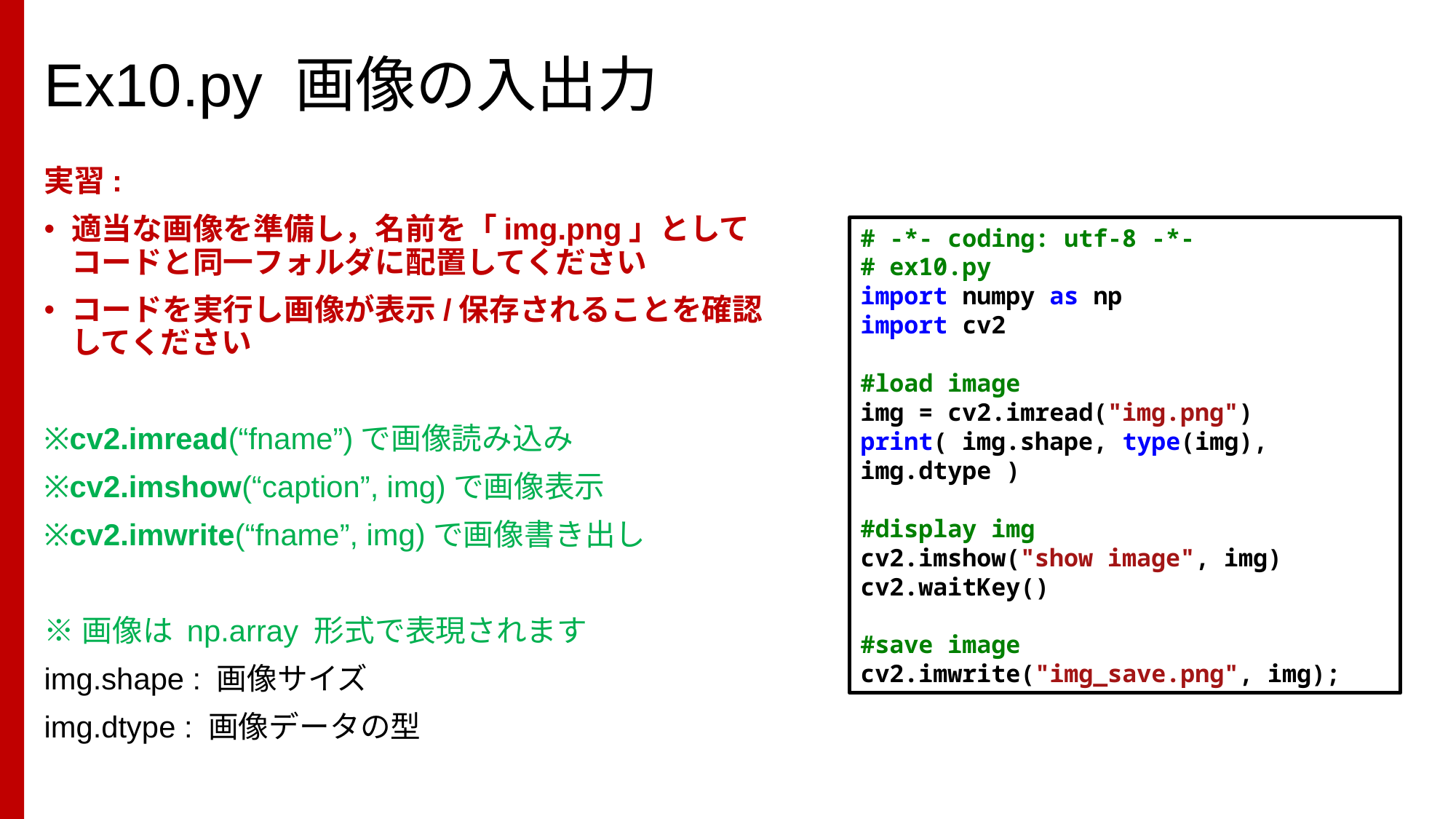

# Ex10.py 画像の入出力
実習:
適当な画像を準備し，名前を「img.png」としてコードと同一フォルダに配置してください
コードを実行し画像が表示/保存されることを確認してください

※cv2.imread(“fname”)で画像読み込み
※cv2.imshow(“caption”, img)で画像表示
※cv2.imwrite(“fname”, img)で画像書き出し

※画像は np.array 形式で表現されます
img.shape : 画像サイズ
img.dtype : 画像データの型

# -*- coding: utf-8 -*-
# ex10.py
import numpy as np
import cv2

#load image
img = cv2.imread("img.png")
print( img.shape, type(img), img.dtype )

#display img
cv2.imshow("show image", img)
cv2.waitKey()

#save image
cv2.imwrite("img_save.png", img);